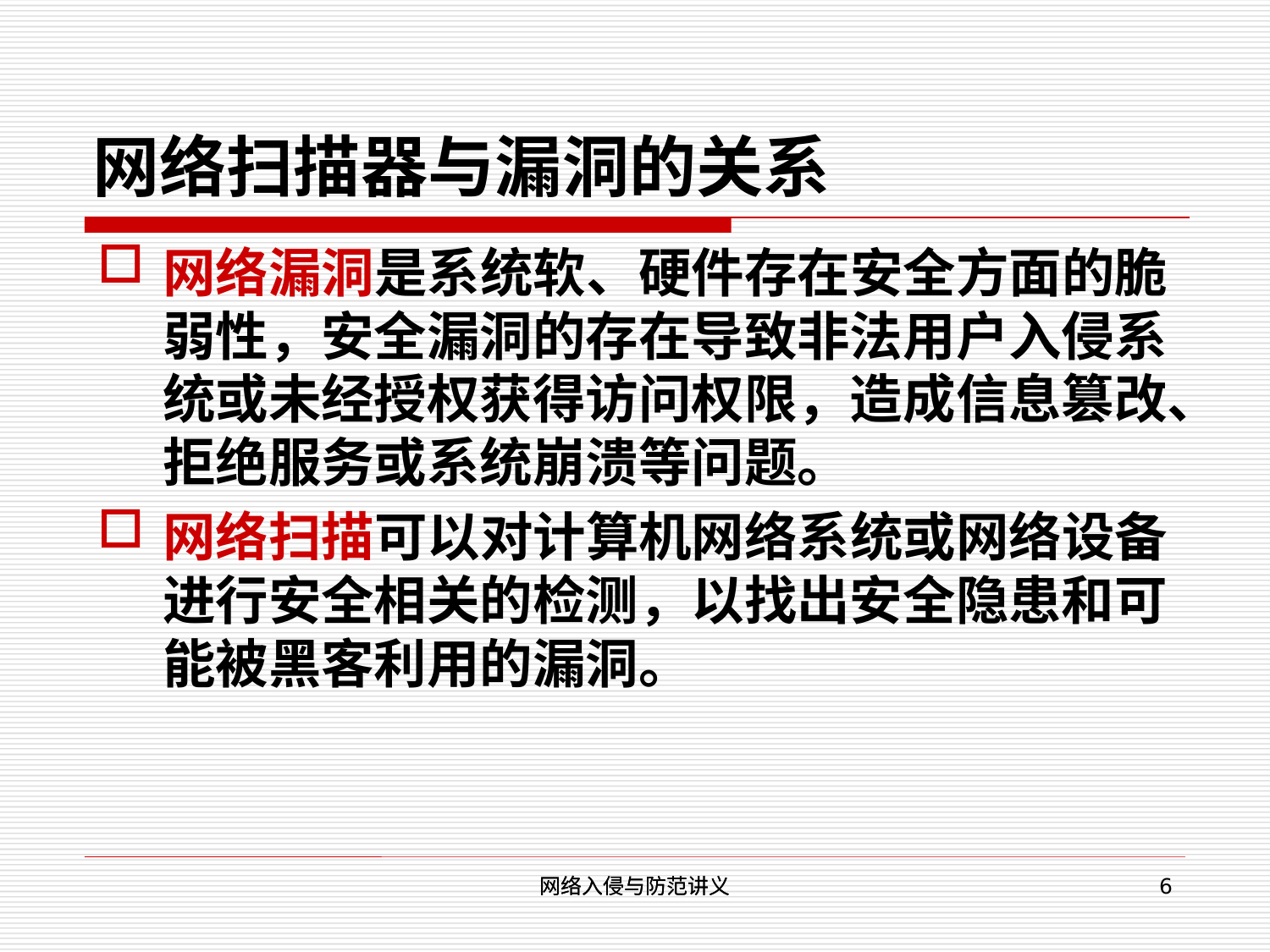

# 网络扫描器与漏洞的关系
网络漏洞是系统软、硬件存在安全方面的脆弱性，安全漏洞的存在导致非法用户入侵系统或未经授权获得访问权限，造成信息篡改、拒绝服务或系统崩溃等问题。
网络扫描可以对计算机网络系统或网络设备进行安全相关的检测，以找出安全隐患和可能被黑客利用的漏洞。

网络入侵与防范讲义
网络入侵与防范讲义
6
6